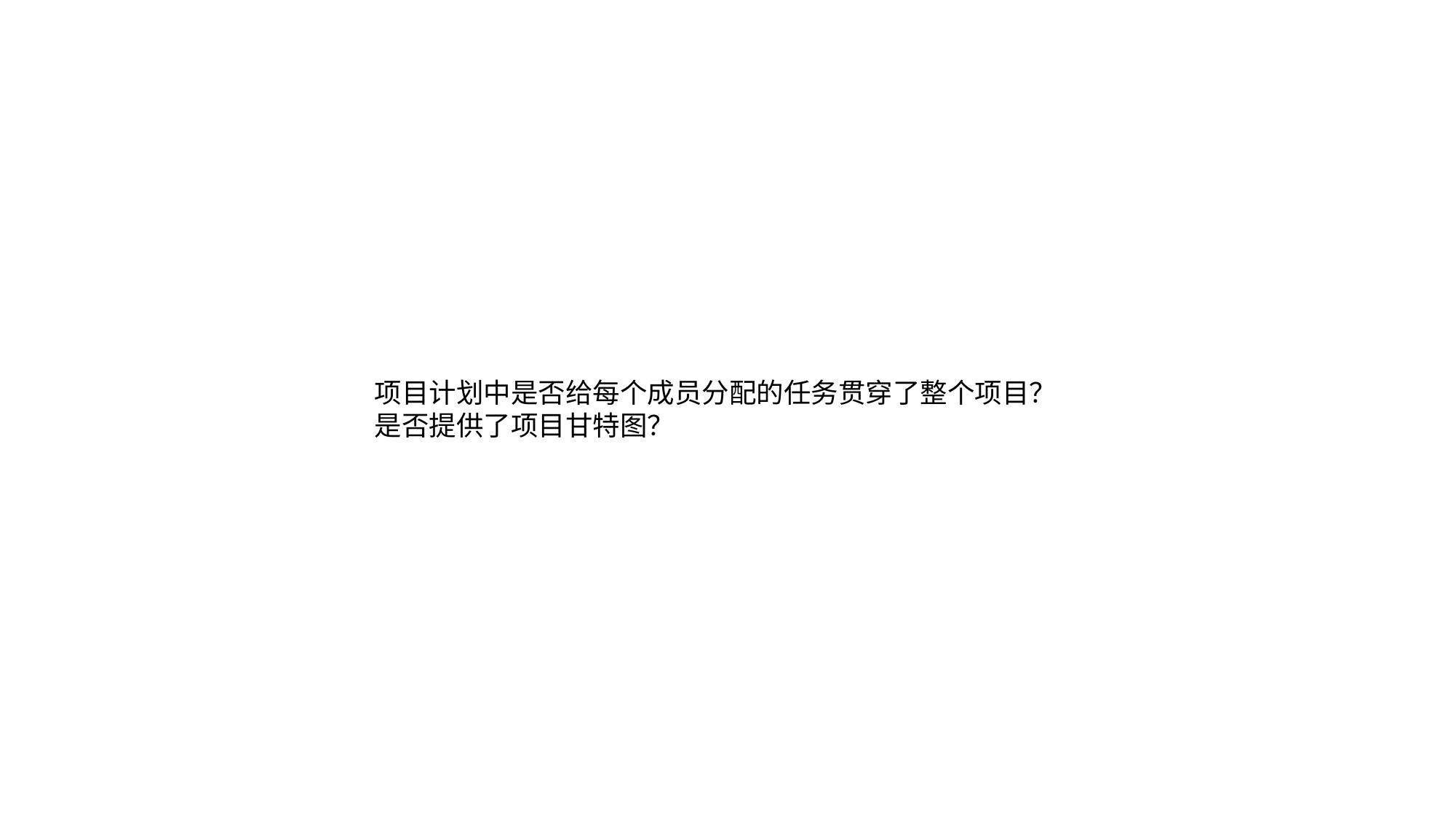

项目计划中是否给每个成员分配的任务贯穿了整个项目？是否提供了项目甘特图？